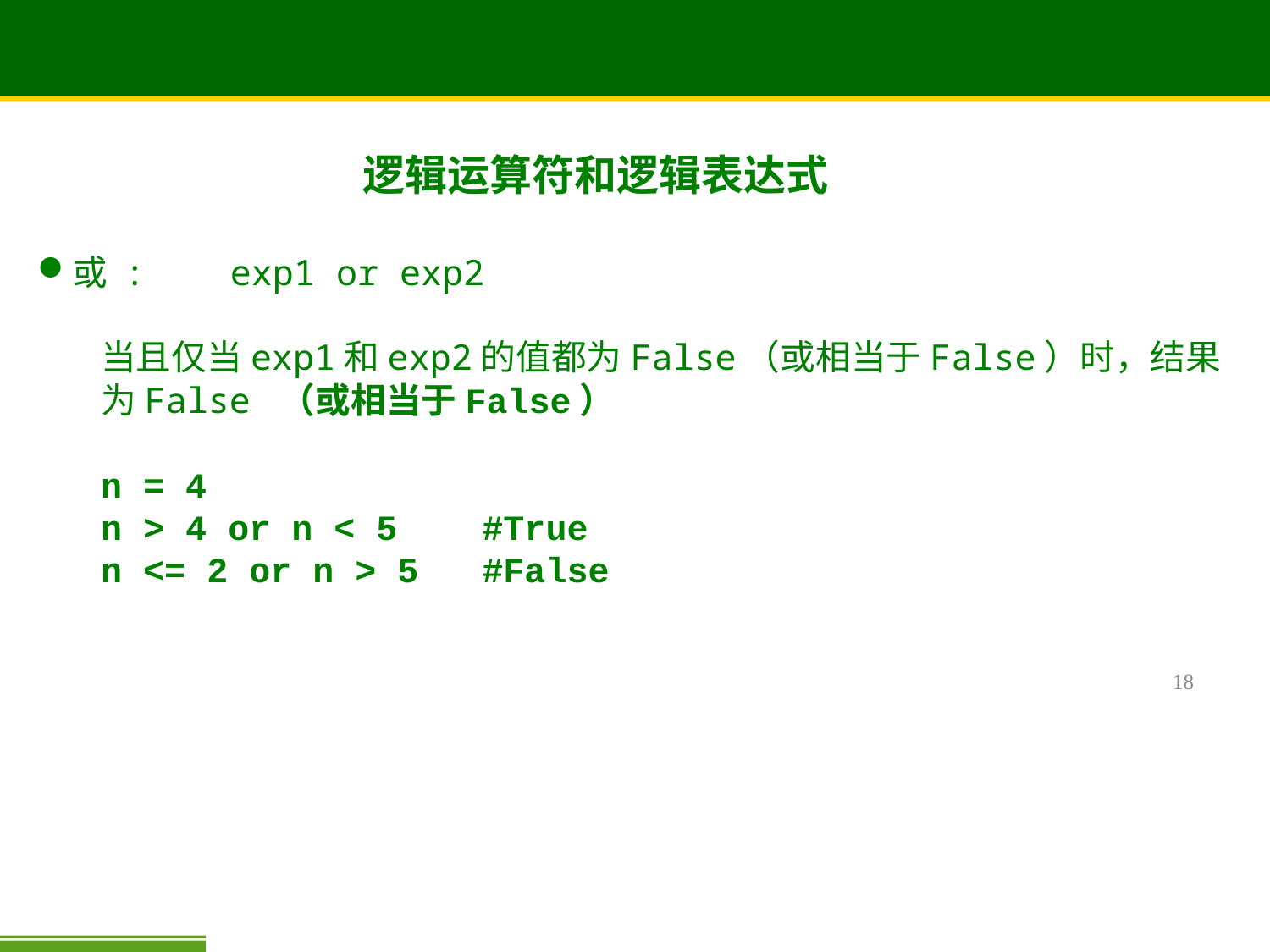

# 逻辑运算符和逻辑表达式
或 :    exp1 or exp2

当且仅当exp1和exp2的值都为False（或相当于False）时，结果为False （或相当于False）

	n = 4
n > 4 or n < 5    #True
n <= 2 or n > 5   #False
18